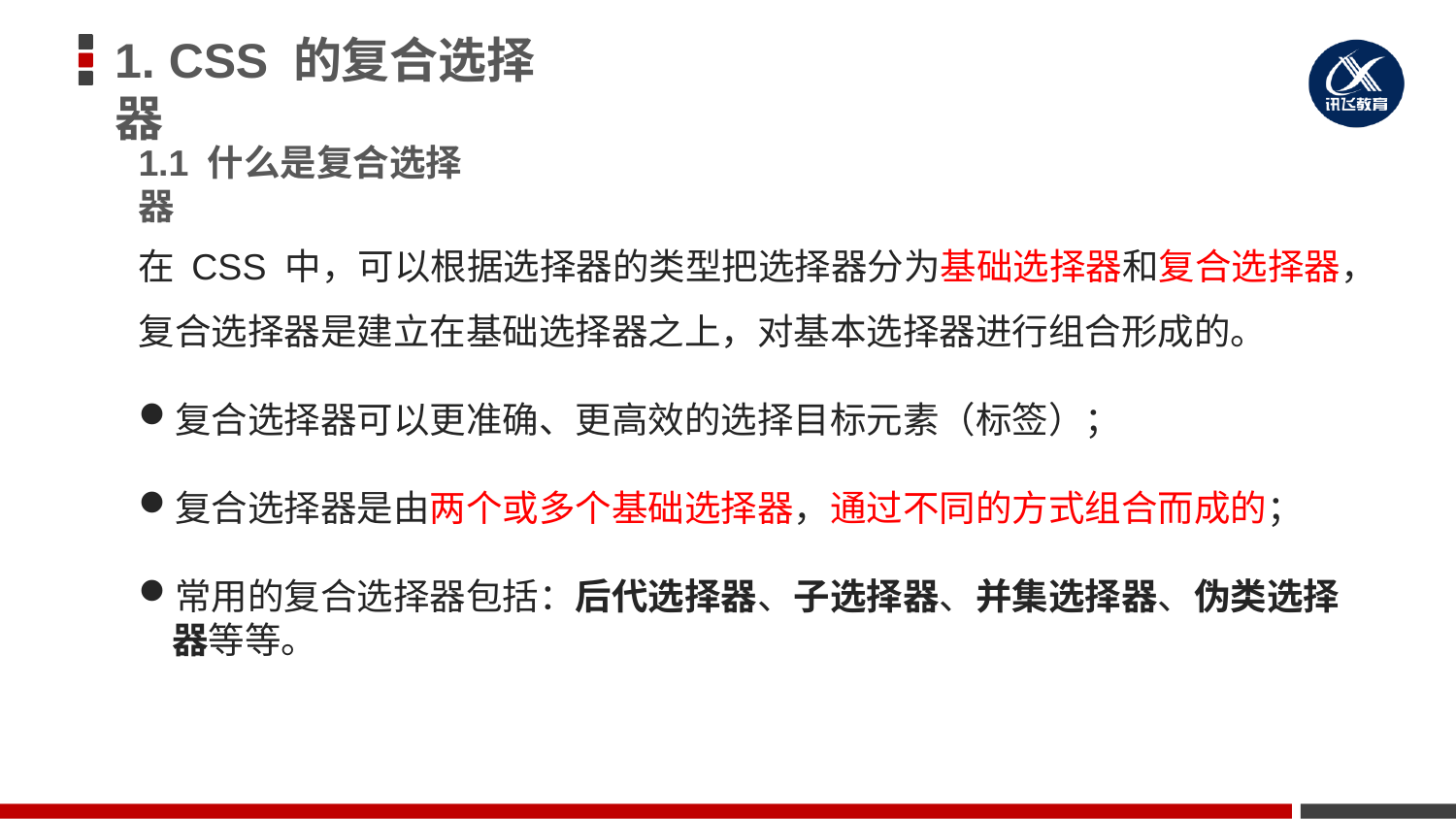

# 1. CSS 的复合选择器
1.1 什么是复合选择器
在 CSS 中，可以根据选择器的类型把选择器分为基础选择器和复合选择器，复合选择器是建立在基础选择器之上，对基本选择器进行组合形成的。

复合选择器可以更准确、更高效的选择目标元素（标签）；

复合选择器是由两个或多个基础选择器，通过不同的方式组合而成的；

常用的复合选择器包括：后代选择器、子选择器、并集选择器、伪类选择器等等。